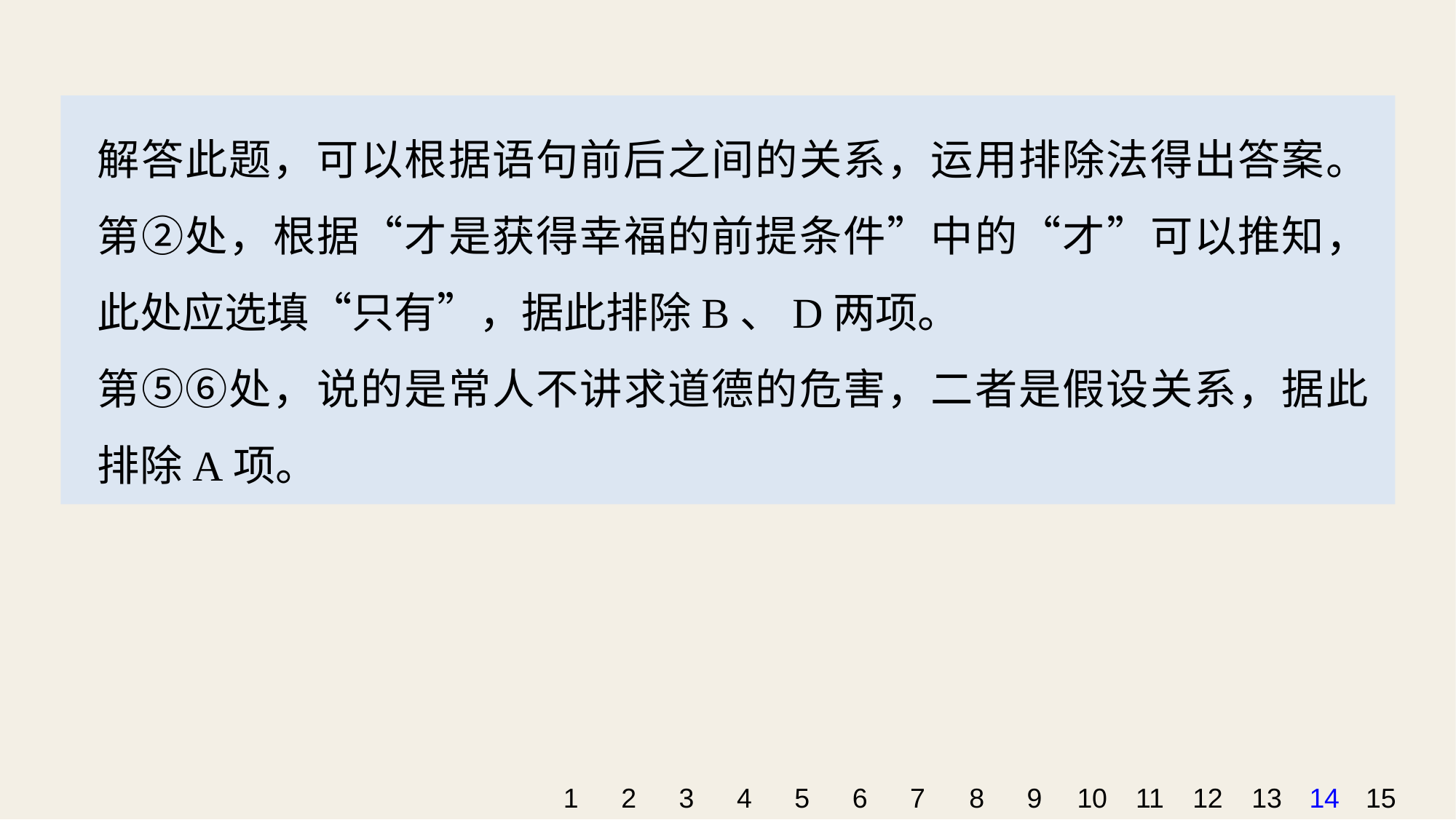

解答此题，可以根据语句前后之间的关系，运用排除法得出答案。第②处，根据“才是获得幸福的前提条件”中的“才”可以推知，此处应选填“只有”，据此排除B、D两项。
第⑤⑥处，说的是常人不讲求道德的危害，二者是假设关系，据此排除A项。
1
2
3
4
5
6
7
8
9
10
11
12
13
14
15